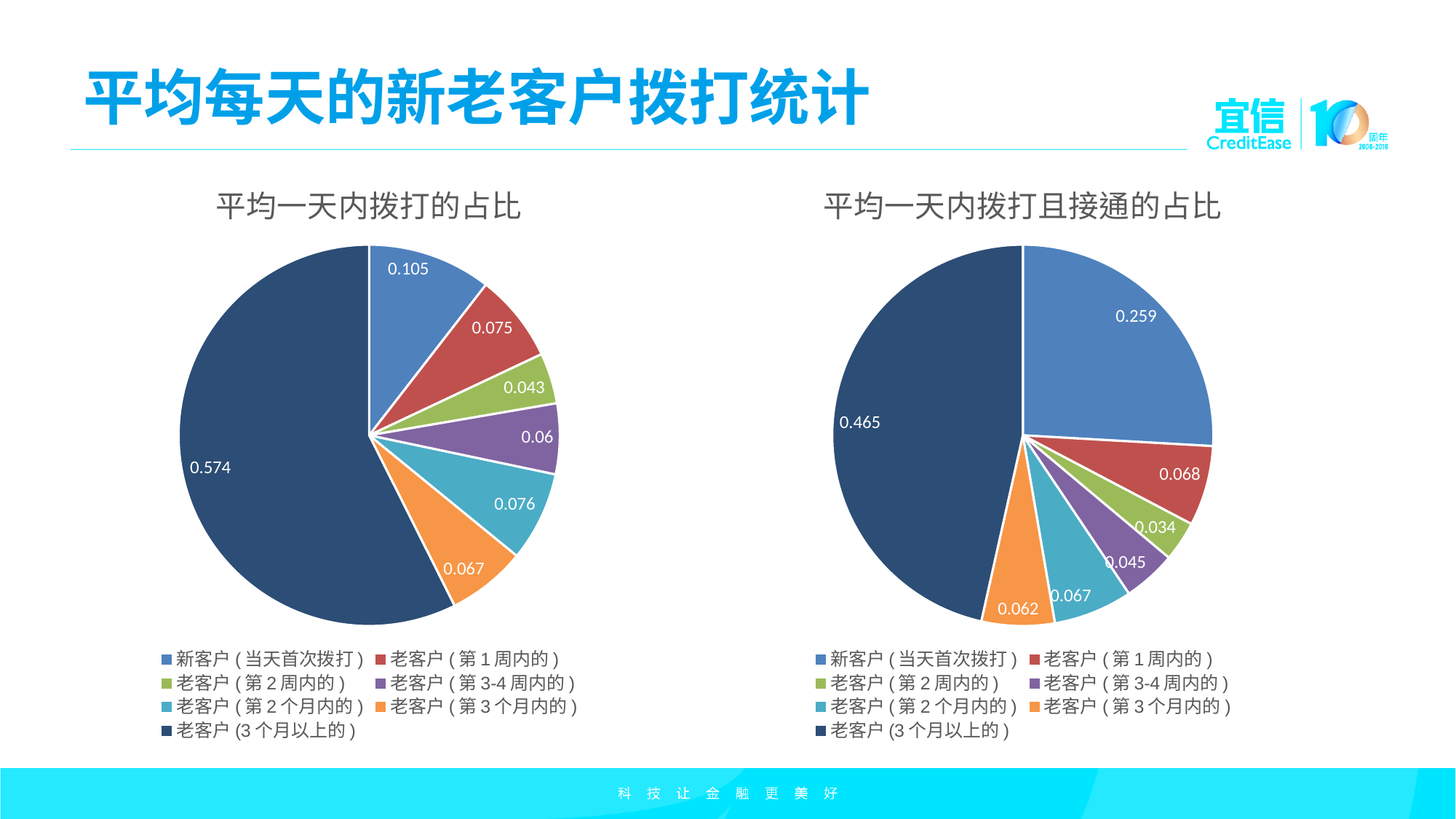

平均每天的新老客户拨打统计

### Chart:

| Category | 平均一天内拨打的占比 |
|---|---|
| 新客户(当天首次拨打) | 0.105 |
| 老客户(第1周内的) | 0.075 |
| 老客户(第2周内的) | 0.043 |
| 老客户(第3-4周内的) | 0.06 |
| 老客户(第2个月内的) | 0.076 |
| 老客户(第3个月内的) | 0.067 |
| 老客户(3个月以上的) | 0.574 |

### Chart:

| Category | 平均一天内拨打且接通的占比 |
|---|---|
| 新客户(当天首次拨打) | 0.259 |
| 老客户(第1周内的) | 0.068 |
| 老客户(第2周内的) | 0.034 |
| 老客户(第3-4周内的) | 0.045 |
| 老客户(第2个月内的) | 0.067 |
| 老客户(第3个月内的) | 0.062 |
| 老客户(3个月以上的) | 0.465 |